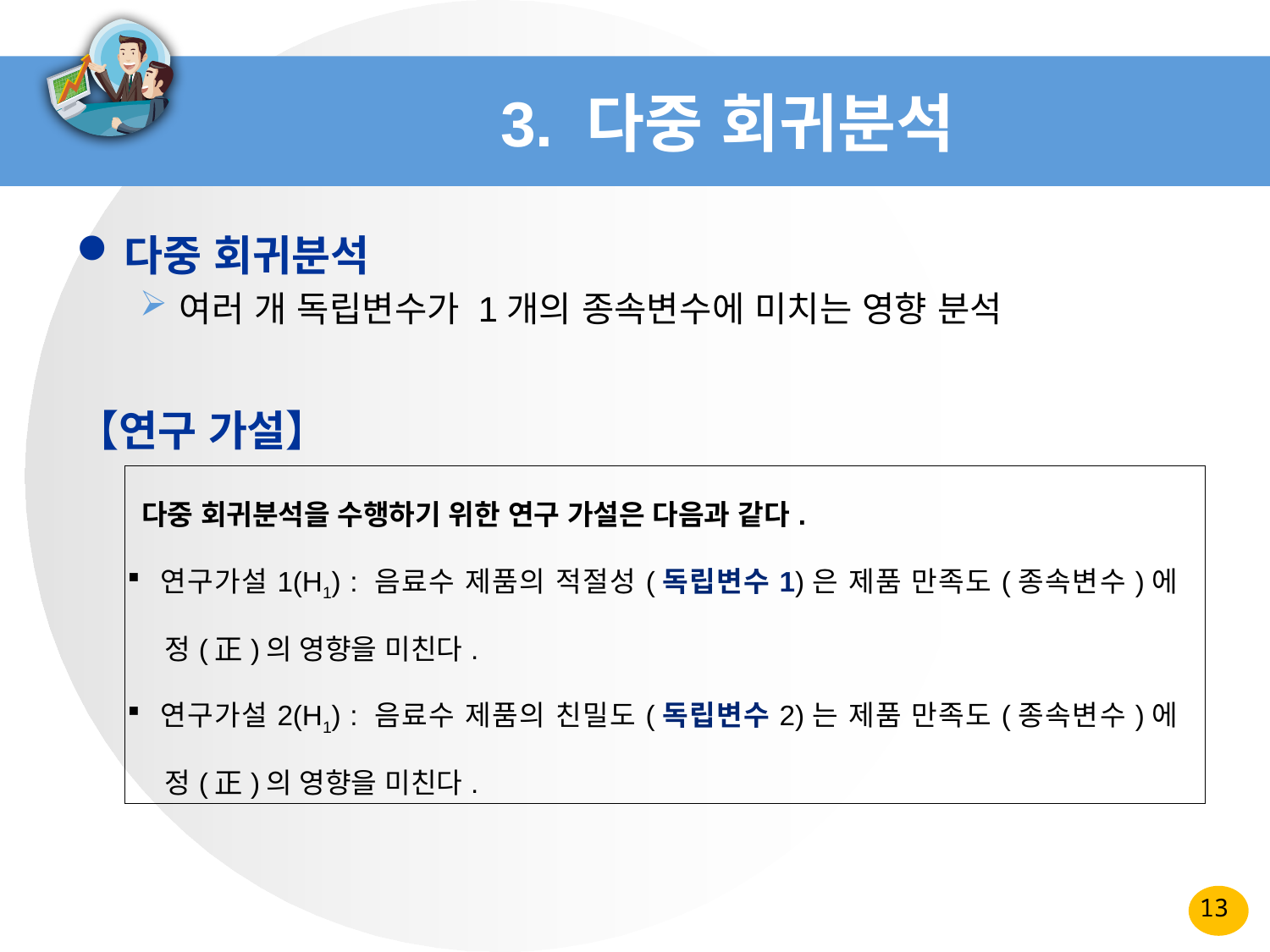

# 3. 다중 회귀분석
다중 회귀분석
여러 개 독립변수가 1개의 종속변수에 미치는 영향 분석

【연구 가설】

| 다중 회귀분석을 수행하기 위한 연구 가설은 다음과 같다. 연구가설1(H1) : 음료수 제품의 적절성(독립변수1)은 제품 만족도(종속변수)에 정(正)의 영향을 미친다. 연구가설2(H1) : 음료수 제품의 친밀도(독립변수2)는 제품 만족도(종속변수)에 정(正)의 영향을 미친다. |
| --- |
13